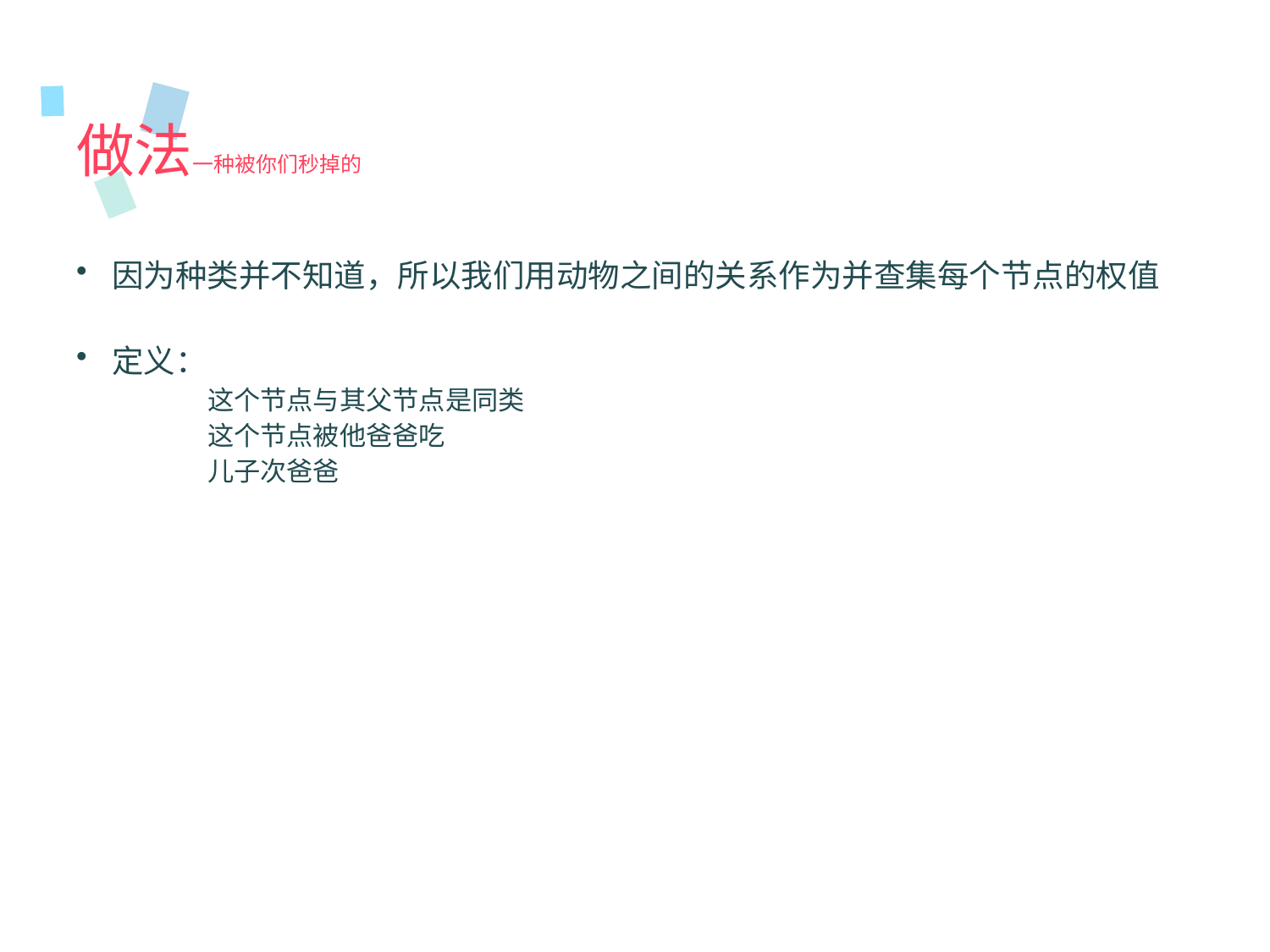

# 做法一种被你们秒掉的
因为种类并不知道，所以我们用动物之间的关系作为并查集每个节点的权值

定义：
0  这个节点与其父节点是同类
1  这个节点被他爸爸吃
2  儿子次爸爸